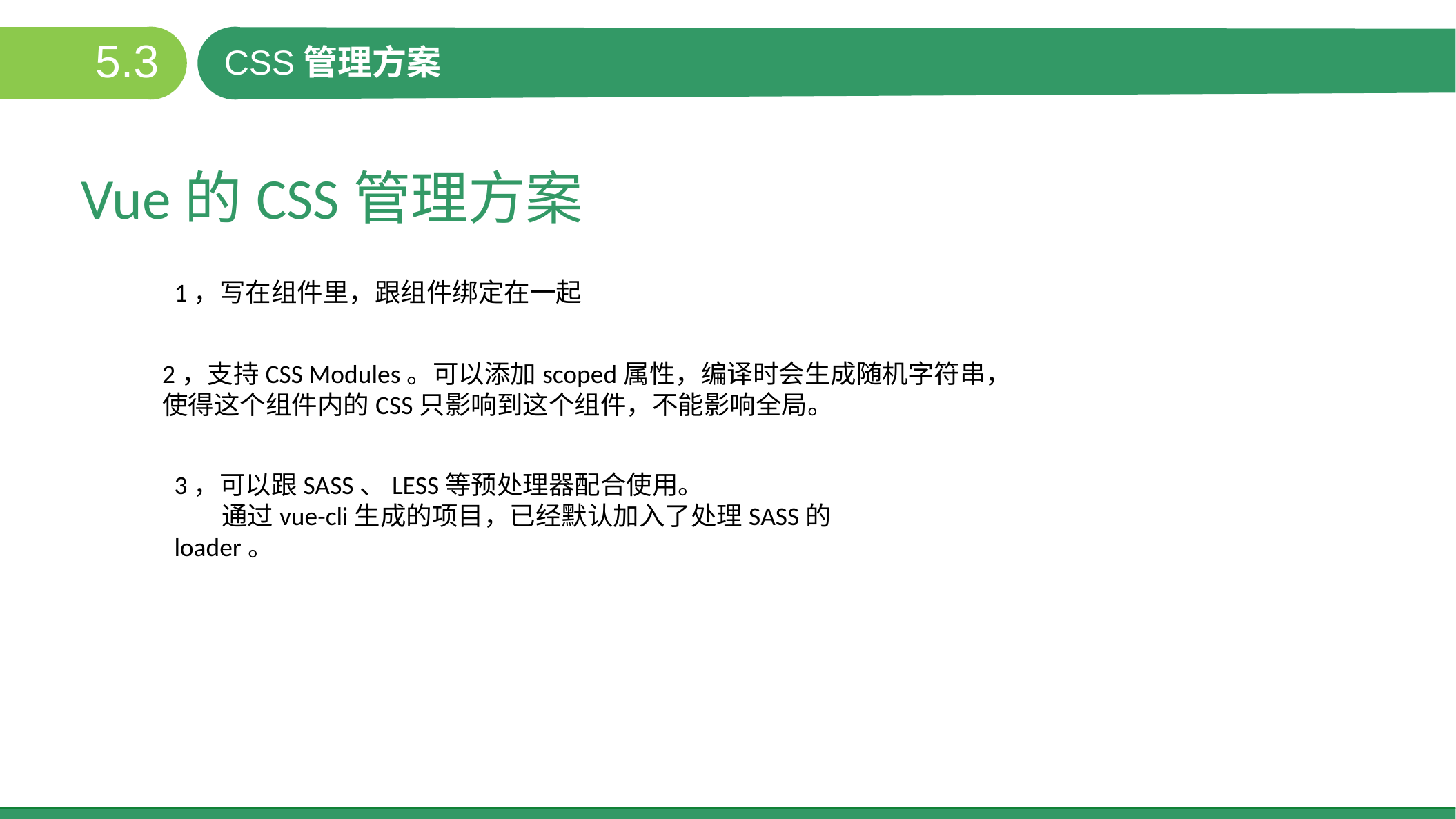

5.3

CSS管理方案

Vue的CSS管理方案
1，写在组件里，跟组件绑定在一起
2，支持CSS Modules。可以添加scoped属性，编译时会生成随机字符串，
使得这个组件内的CSS只影响到这个组件，不能影响全局。
3，可以跟SASS、LESS等预处理器配合使用。
       通过vue-cli生成的项目，已经默认加入了处理SASS的loader。